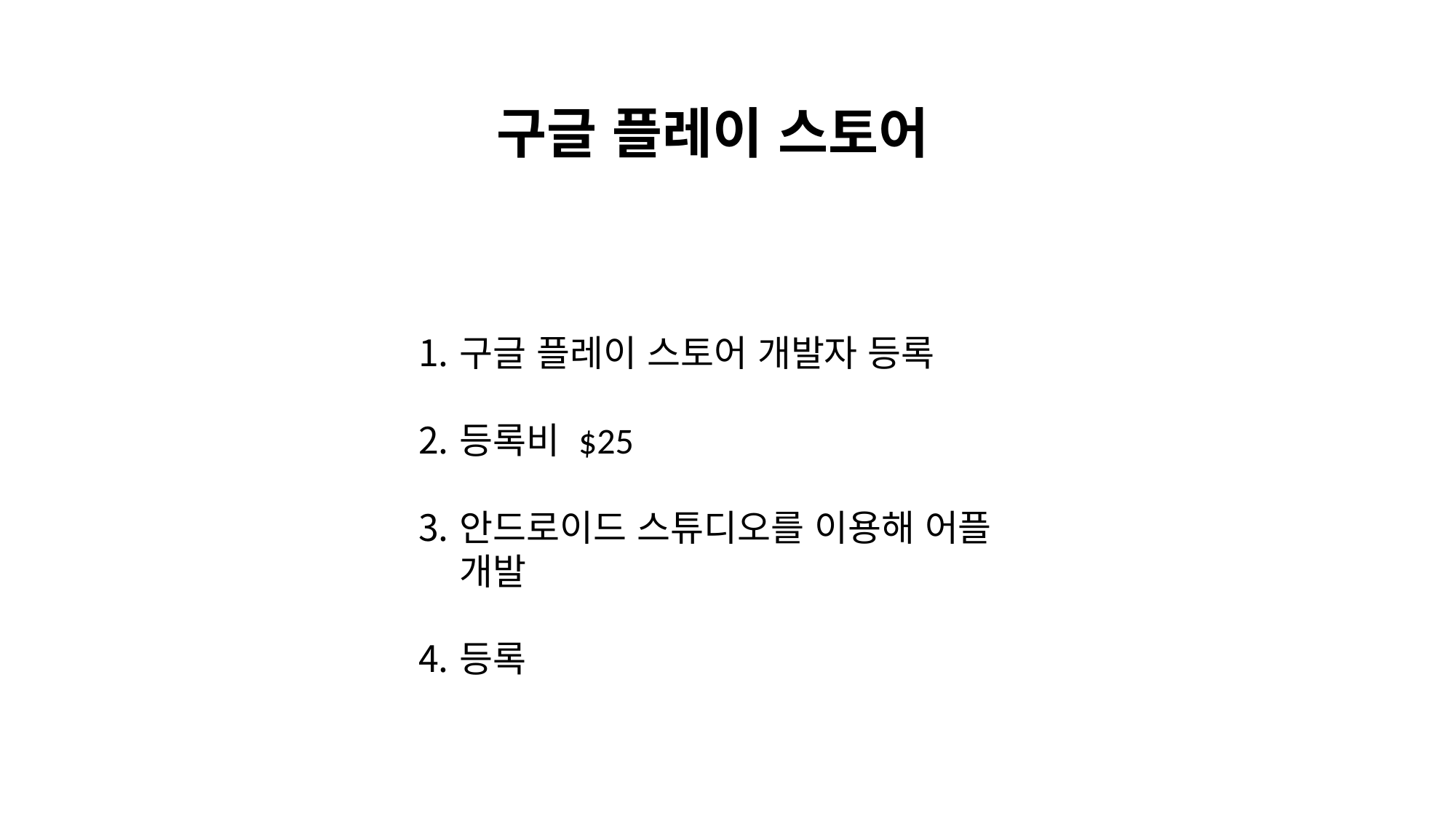

구글 플레이 스토어
구글 플레이 스토어 개발자 등록

등록비 $25

안드로이드 스튜디오를 이용해 어플 개발

등록